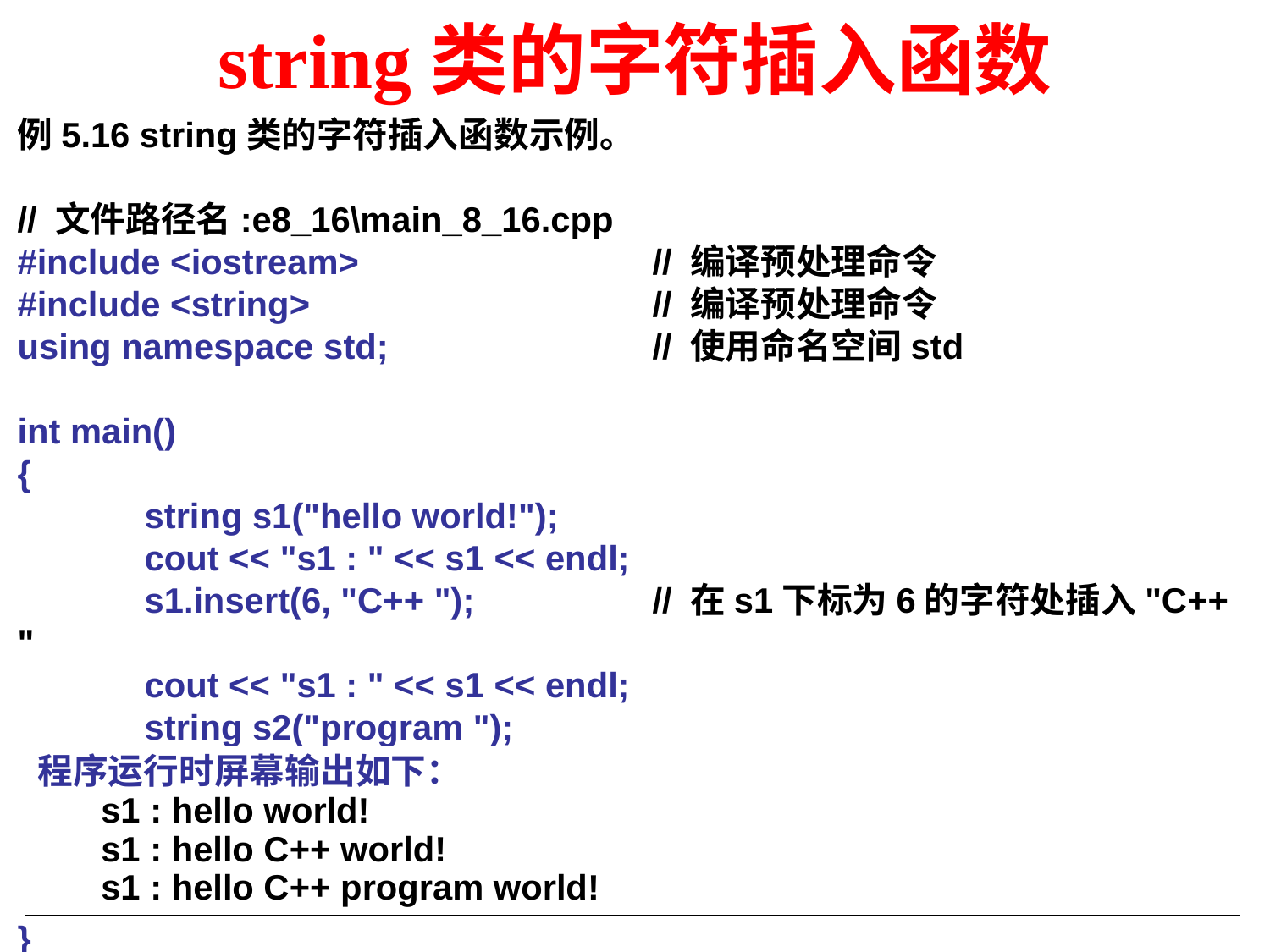

# string类的字符插入函数
例5.16 string类的字符插入函数示例。

// 文件路径名:e8_16\main_8_16.cpp
#include <iostream>               		// 编译预处理命令
#include <string>               		// 编译预处理命令
using namespace std;			// 使用命名空间std

int main()
{
	string s1("hello world!");
	cout << "s1 : " << s1 << endl;
	s1.insert(6, "C++ ");		// 在s1下标为6的字符处插入"C++ "
	cout << "s1 : " << s1 << endl;
	string s2("program ");
	s1.insert(10, s2);		// 在s2下标为10的字符处插入s2
	cout << "s1 : " << s1 << endl;

	return 0;			// 返回操作系统
}
程序运行时屏幕输出如下：
s1 : hello world!
s1 : hello C++ world!
s1 : hello C++ program world!